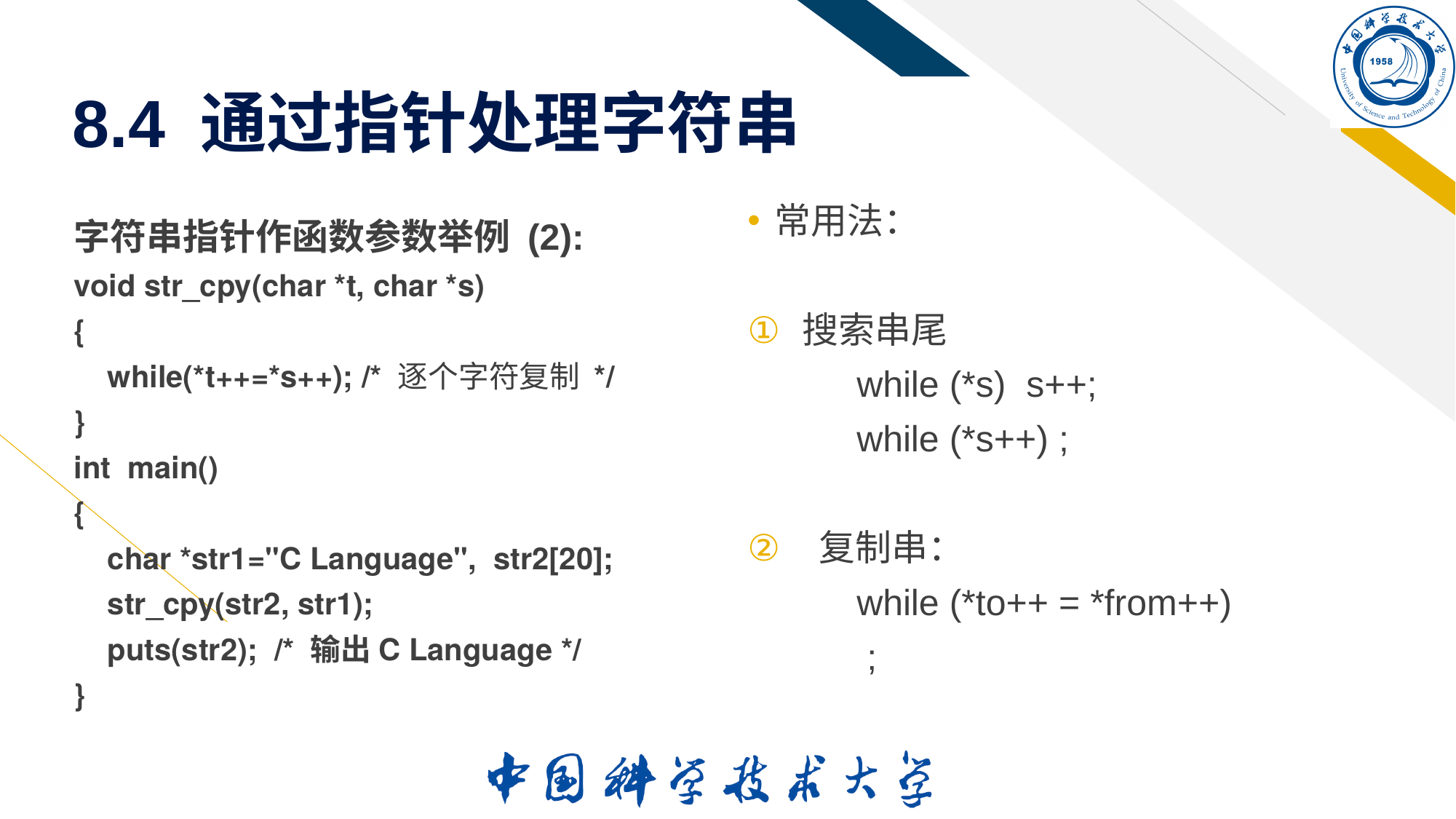

# 8.4 通过指针处理字符串
字符串指针作函数参数举例 (2):
void str_cpy(char *t, char *s)
{
    while(*t++=*s++); /* 逐个字符复制 */
}
int  main()
{
    char *str1="C Language",  str2[20];
    str_cpy(str2, str1);
    puts(str2);  /* 输出C Language */
}

常用法：

搜索串尾
	while (*s)  s++;
	while (*s++) ;

 复制串：
	while (*to++ = *from++)
	 ;